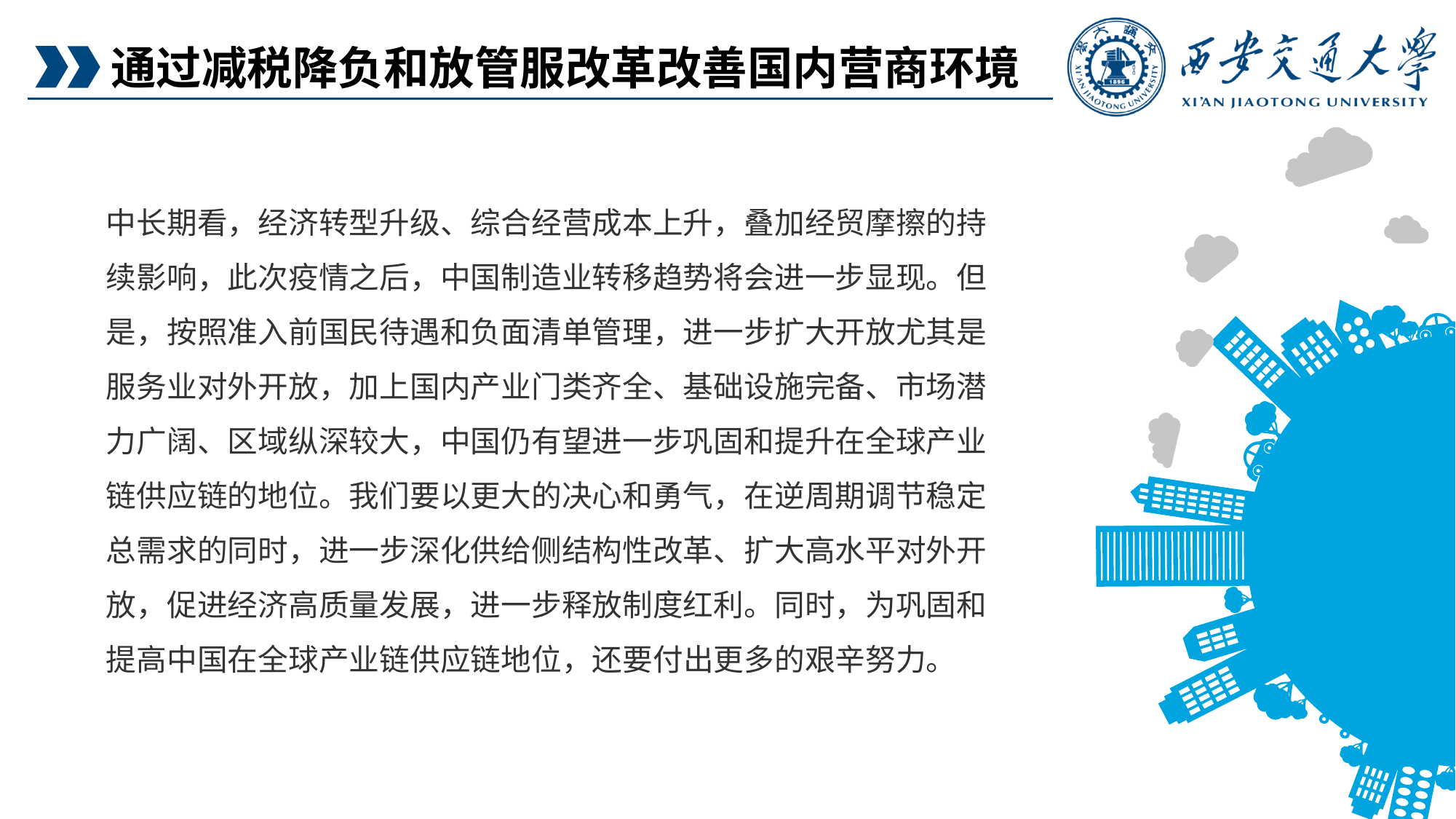

通过减税降负和放管服改革改善国内营商环境

。

中长期看，经济转型升级、综合经营成本上升，叠加经贸摩擦的持续影响，此次疫情之后，中国制造业转移趋势将会进一步显现。但是，按照准入前国民待遇和负面清单管理，进一步扩大开放尤其是服务业对外开放，加上国内产业门类齐全、基础设施完备、市场潜力广阔、区域纵深较大，中国仍有望进一步巩固和提升在全球产业链供应链的地位。我们要以更大的决心和勇气，在逆周期调节稳定总需求的同时，进一步深化供给侧结构性改革、扩大高水平对外开放，促进经济高质量发展，进一步释放制度红利。同时，为巩固和提高中国在全球产业链供应链地位，还要付出更多的艰辛努力。